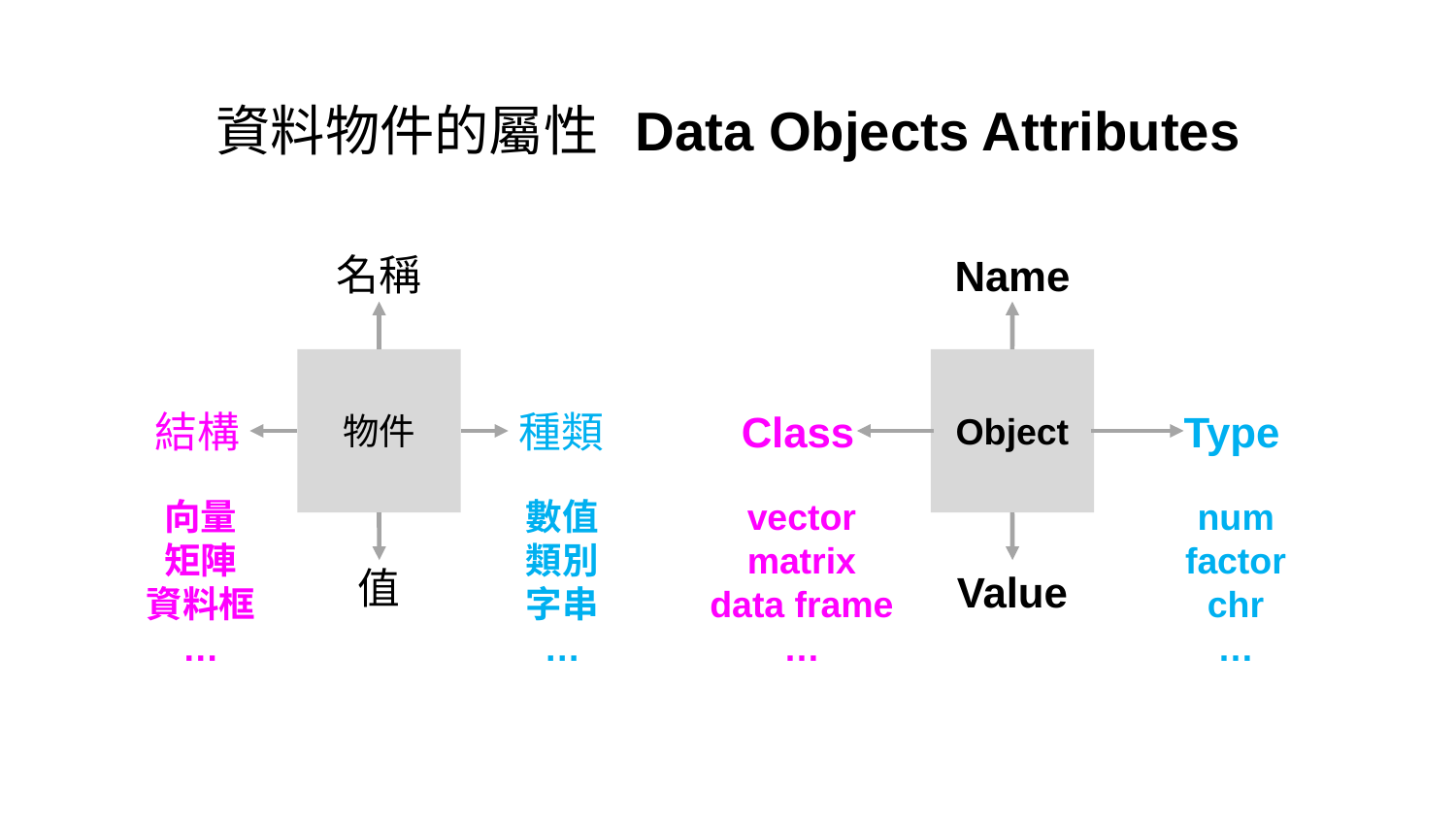

# 資料物件的屬性  Data Objects Attributes
名稱
Name
物件
Object
結構
種類
Class
Type
num
factor
chr
…
vector
matrix
data frame
…
向量
矩陣
資料框
…
數值
類別
字串
…
值
Value